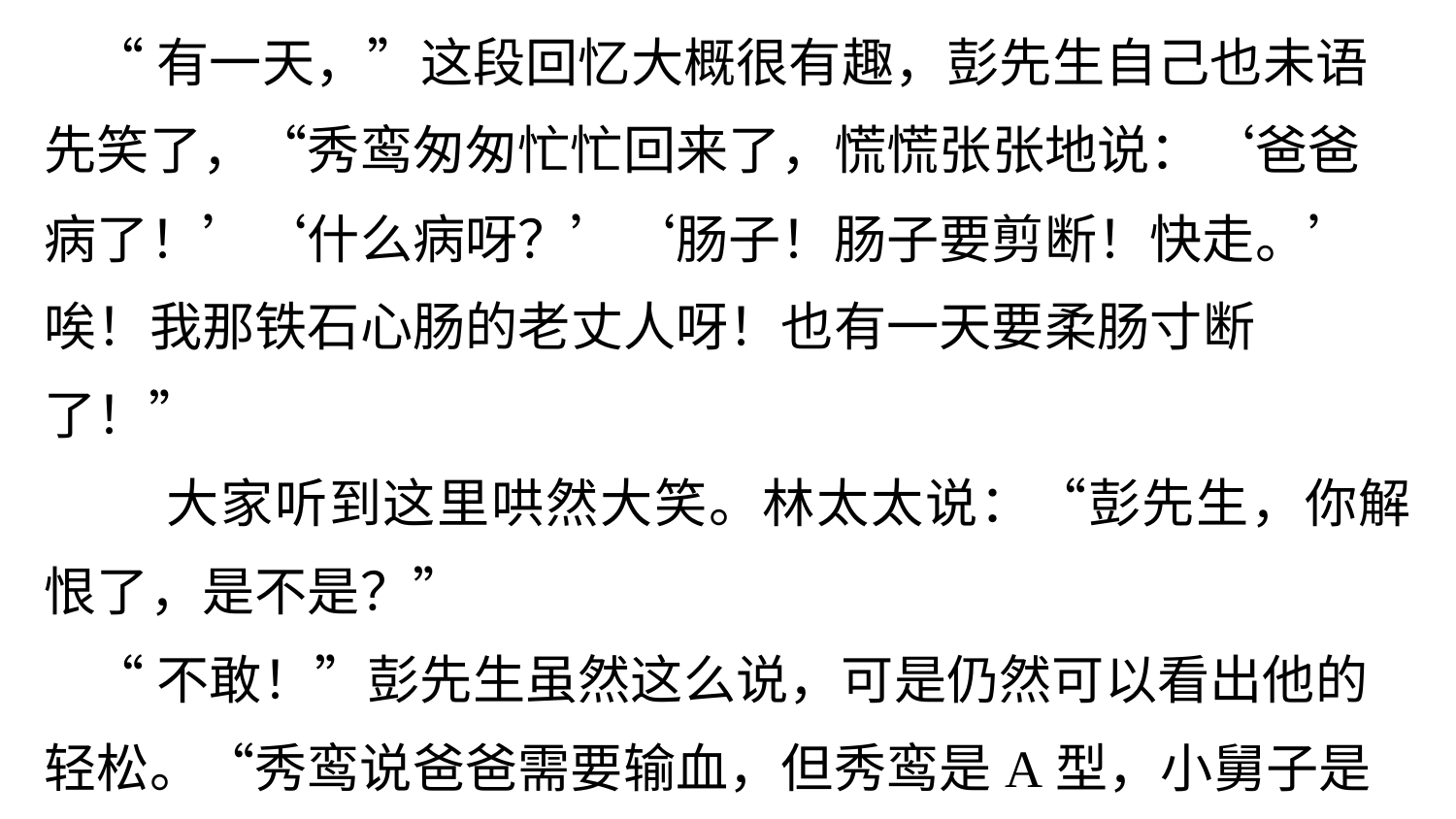

“有一天，”这段回忆大概很有趣，彭先生自己也未语先笑了，“秀鸾匆匆忙忙回来了，慌慌张张地说：‘爸爸病了！’‘什么病呀？’‘肠子！肠子要剪断！快走。’唉！我那铁石心肠的老丈人呀！也有一天要柔肠寸断了！”
        大家听到这里哄然大笑。林太太说：“彭先生，你解恨了，是不是？”
    “不敢！”彭先生虽然这么说，可是仍然可以看出他的轻松。“秀鸾说爸爸需要输血，但秀鸾是A型，小舅子是B型，丈母娘是AB型……”